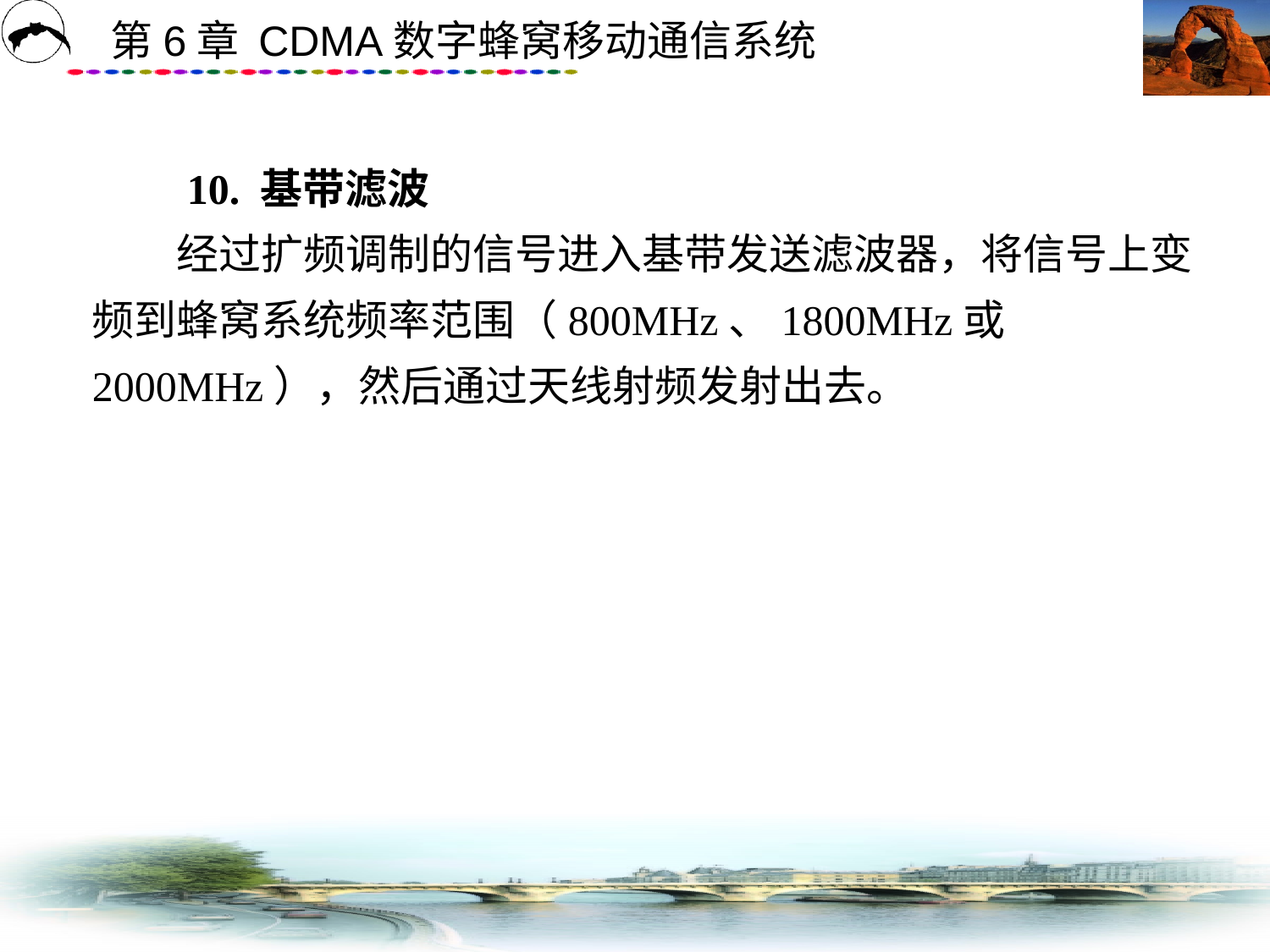

# 10. 基带滤波 　　经过扩频调制的信号进入基带发送滤波器，将信号上变频到蜂窝系统频率范围（800MHz、1800MHz或2000MHz），然后通过天线射频发射出去。